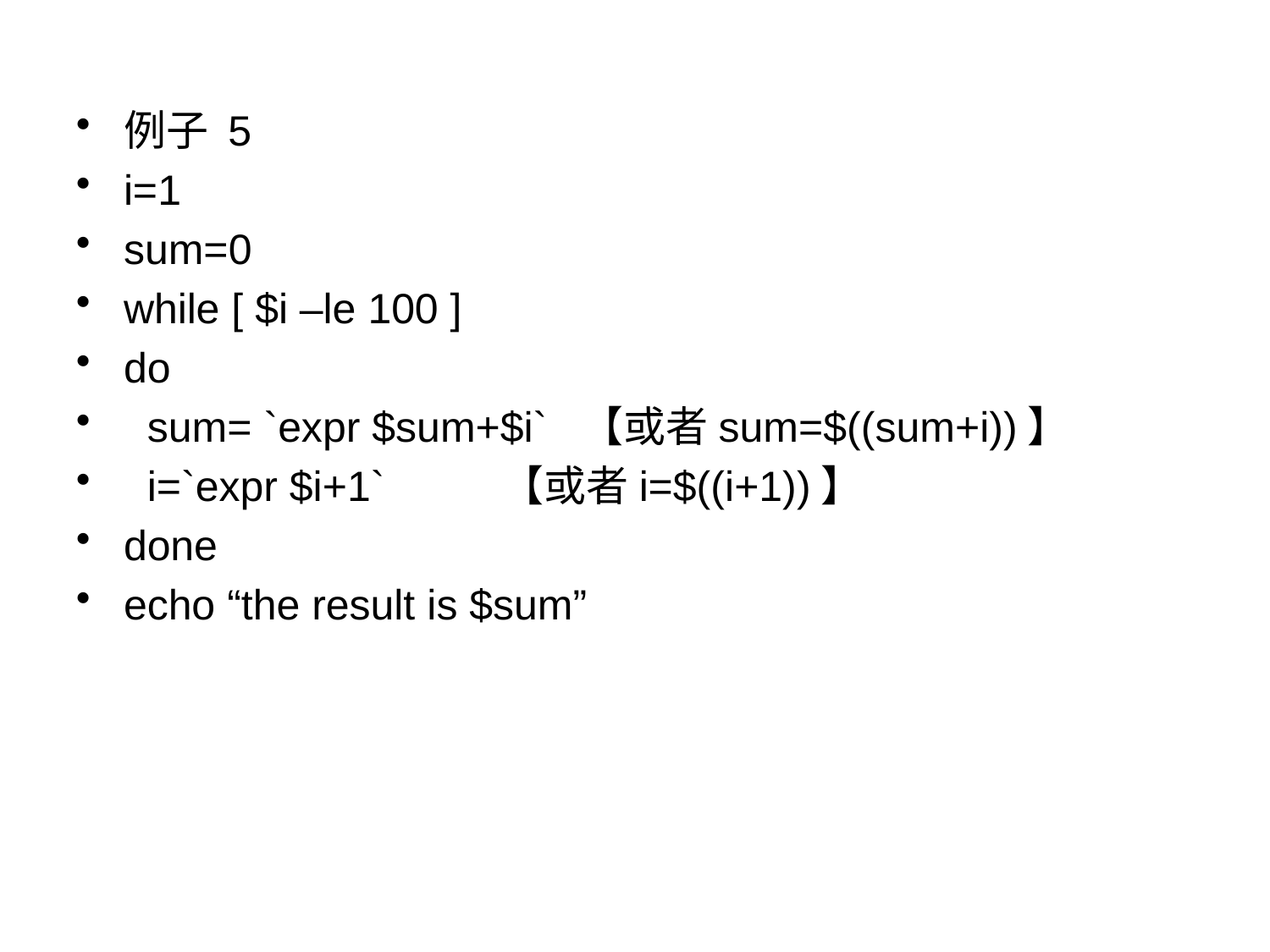

#
例子 5
i=1
sum=0
while [ $i –le 100 ]
do
  sum= `expr $sum+$i`  【或者sum=$((sum+i))】
  i=`expr $i+1`         【或者i=$((i+1))】
done
echo “the result is $sum”